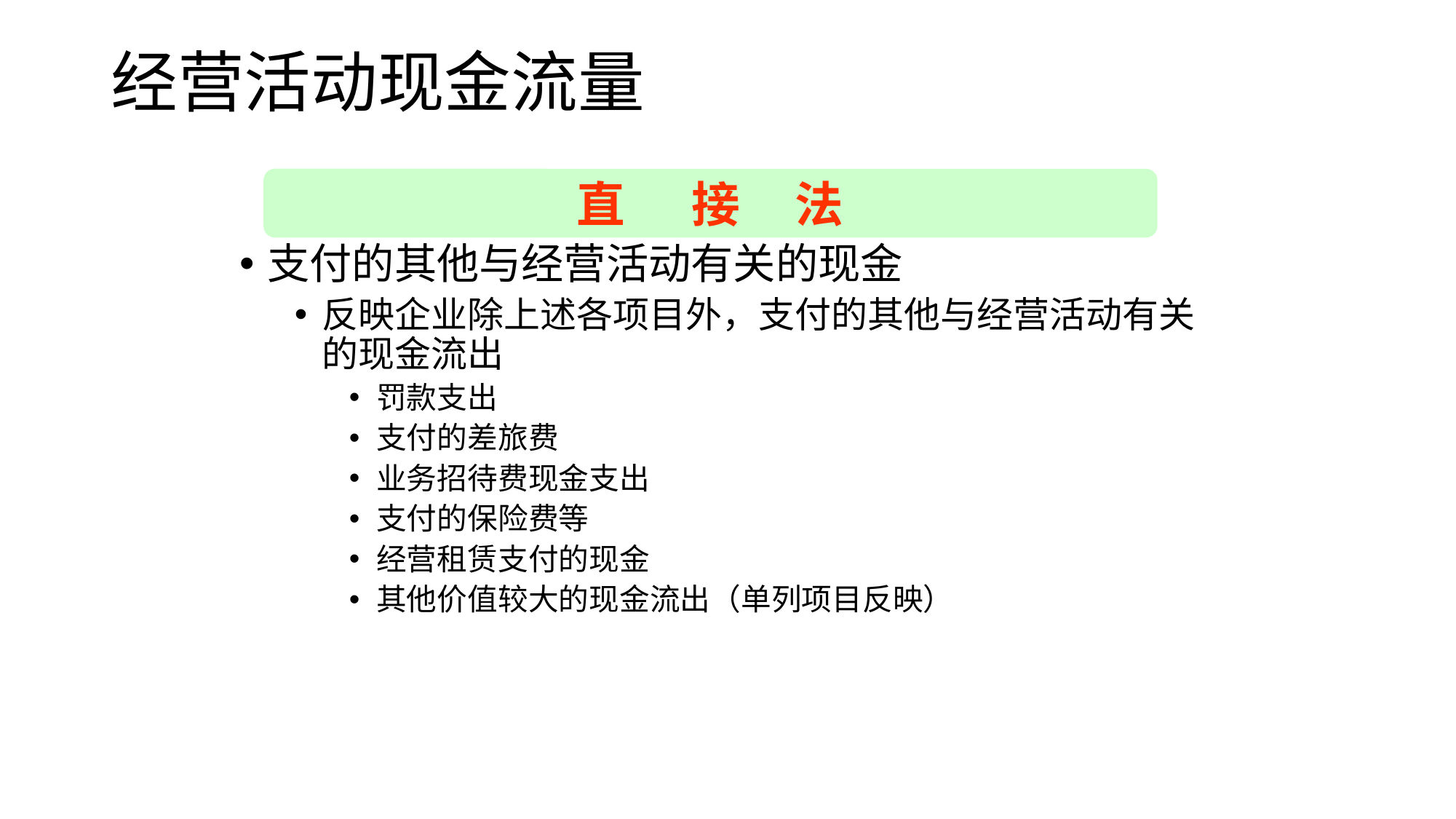

# 经营活动现金流量
直      接     法
支付的其他与经营活动有关的现金
反映企业除上述各项目外，支付的其他与经营活动有关的现金流出
罚款支出
支付的差旅费
业务招待费现金支出
支付的保险费等
经营租赁支付的现金
其他价值较大的现金流出（单列项目反映）
2023/3/30
42